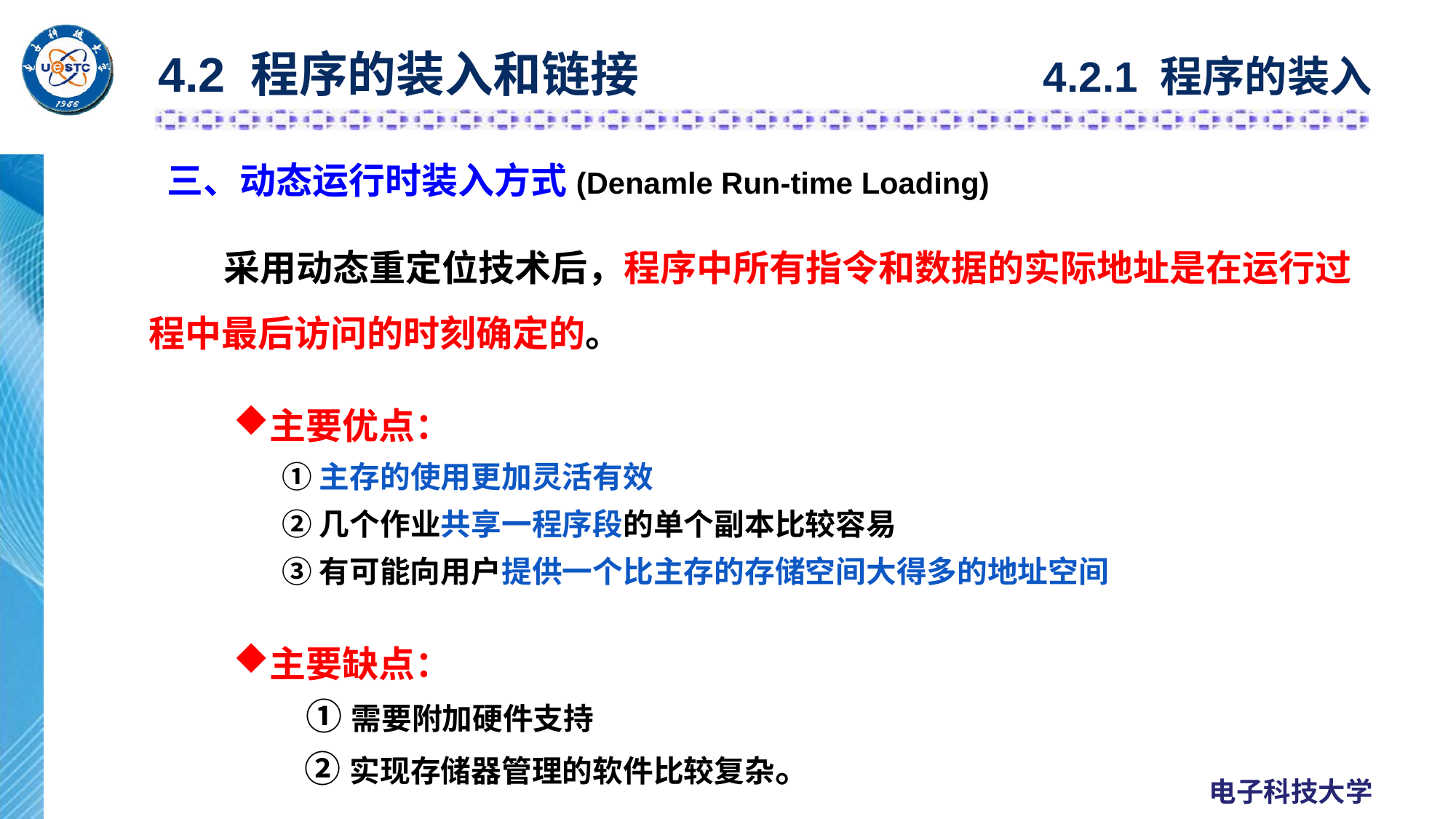

4.2 程序的装入和链接
4.2.1 程序的装入
三、动态运行时装入方式(Denamle Run-time Loading)
采用动态重定位技术后，程序中所有指令和数据的实际地址是在运行过程中最后访问的时刻确定的。
主要优点：
       ①主存的使用更加灵活有效
       ②几个作业共享一程序段的单个副本比较容易
       ③有可能向用户提供一个比主存的存储空间大得多的地址空间

主要缺点：
 ①需要附加硬件支持
 ②实现存储器管理的软件比较复杂。